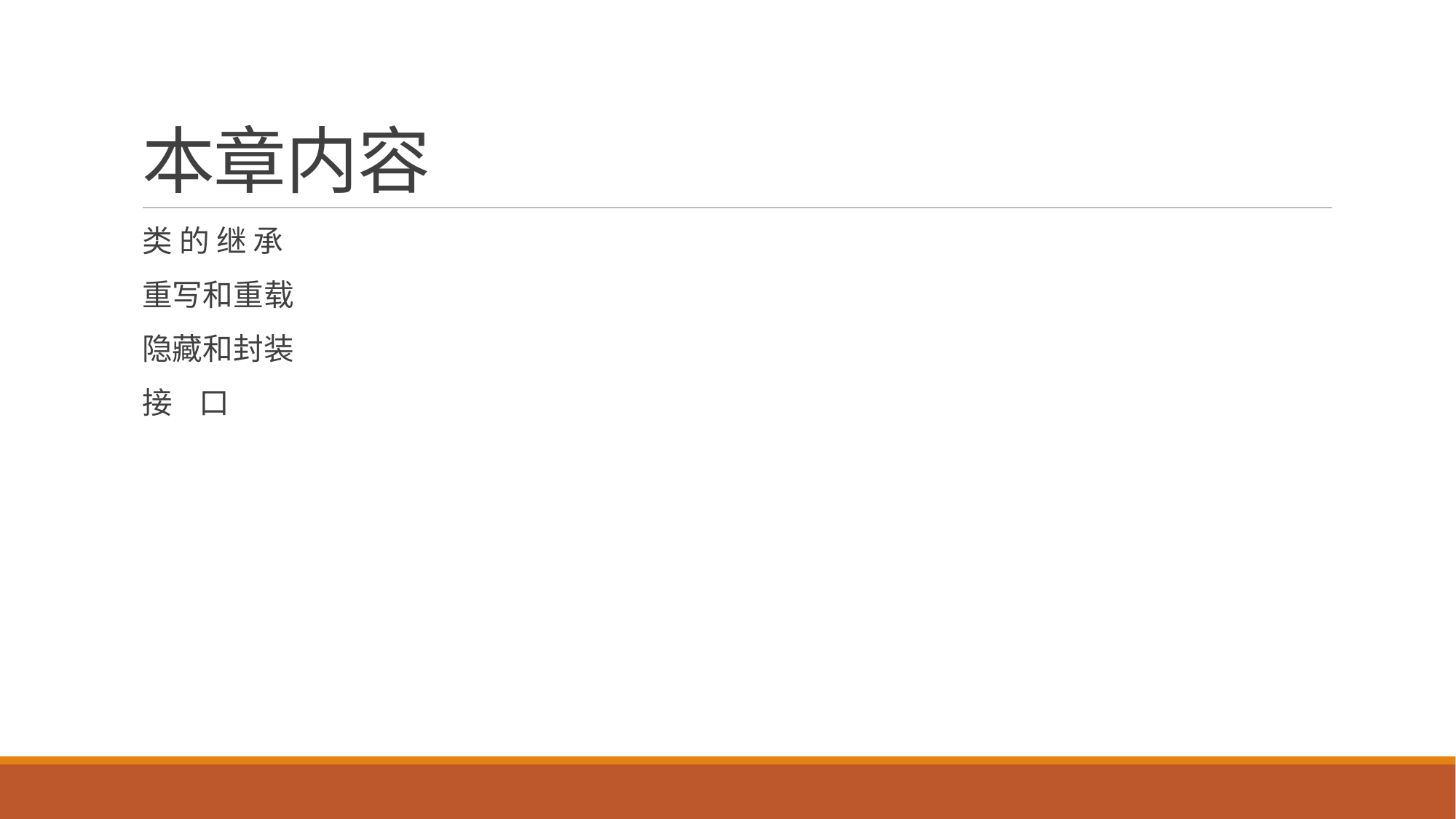

# 本章内容
类 的 继 承
重写和重载
隐藏和封装
接    口